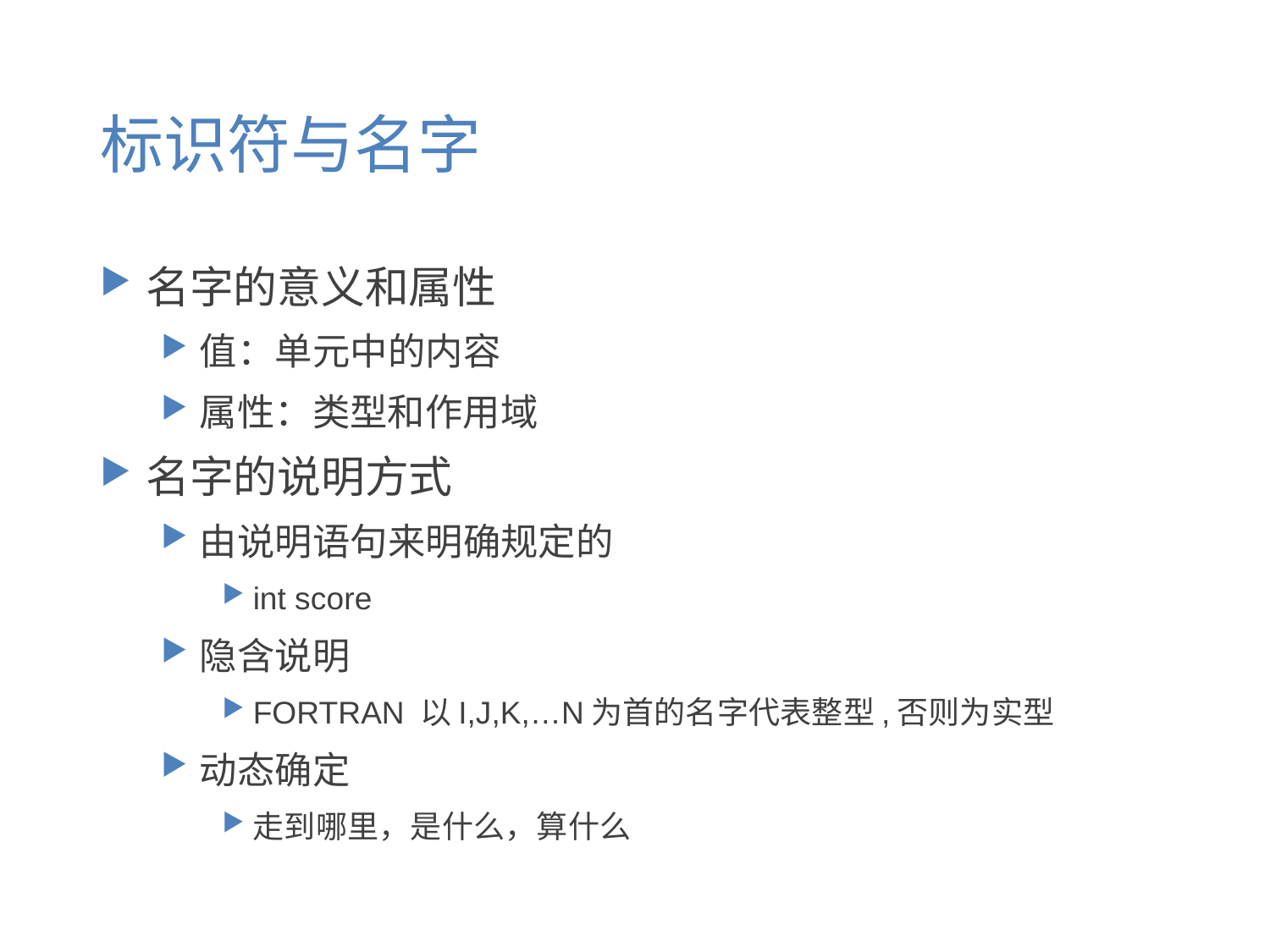

# 标识符与名字
名字的意义和属性
值：单元中的内容
属性：类型和作用域
名字的说明方式
由说明语句来明确规定的
int score
隐含说明
FORTRAN 以I,J,K,…N为首的名字代表整型,否则为实型
动态确定
走到哪里，是什么，算什么